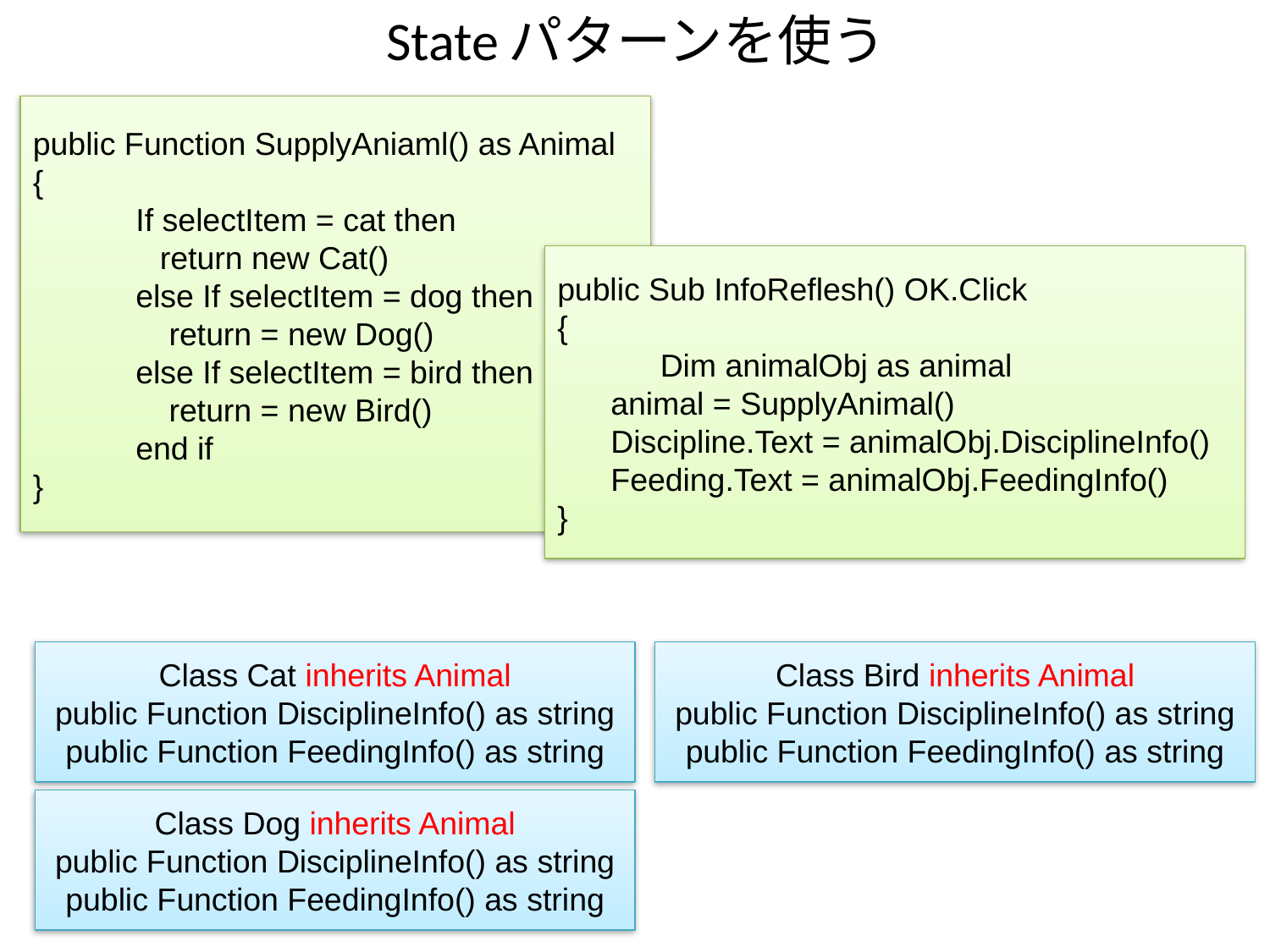

# Stateパターンを使う
public Function SupplyAniaml() as Animal
{
　　　If selectItem = cat then
	return new Cat()
　　　else If selectItem = dog then
	 return = new Dog()
　　　else If selectItem = bird then
	 return = new Bird()
　　　end if
}
public Sub InfoReflesh() OK.Click
{
　　　Dim animalObj as animal
      animal = SupplyAnimal()
      Discipline.Text = animalObj.DisciplineInfo()
      Feeding.Text = animalObj.FeedingInfo()
}
Class Cat inherits Animal
public Function DisciplineInfo() as string
public Function FeedingInfo() as string
Class Bird inherits Animal
public Function DisciplineInfo() as string
public Function FeedingInfo() as string
Class Dog inherits Animal
public Function DisciplineInfo() as string
public Function FeedingInfo() as string